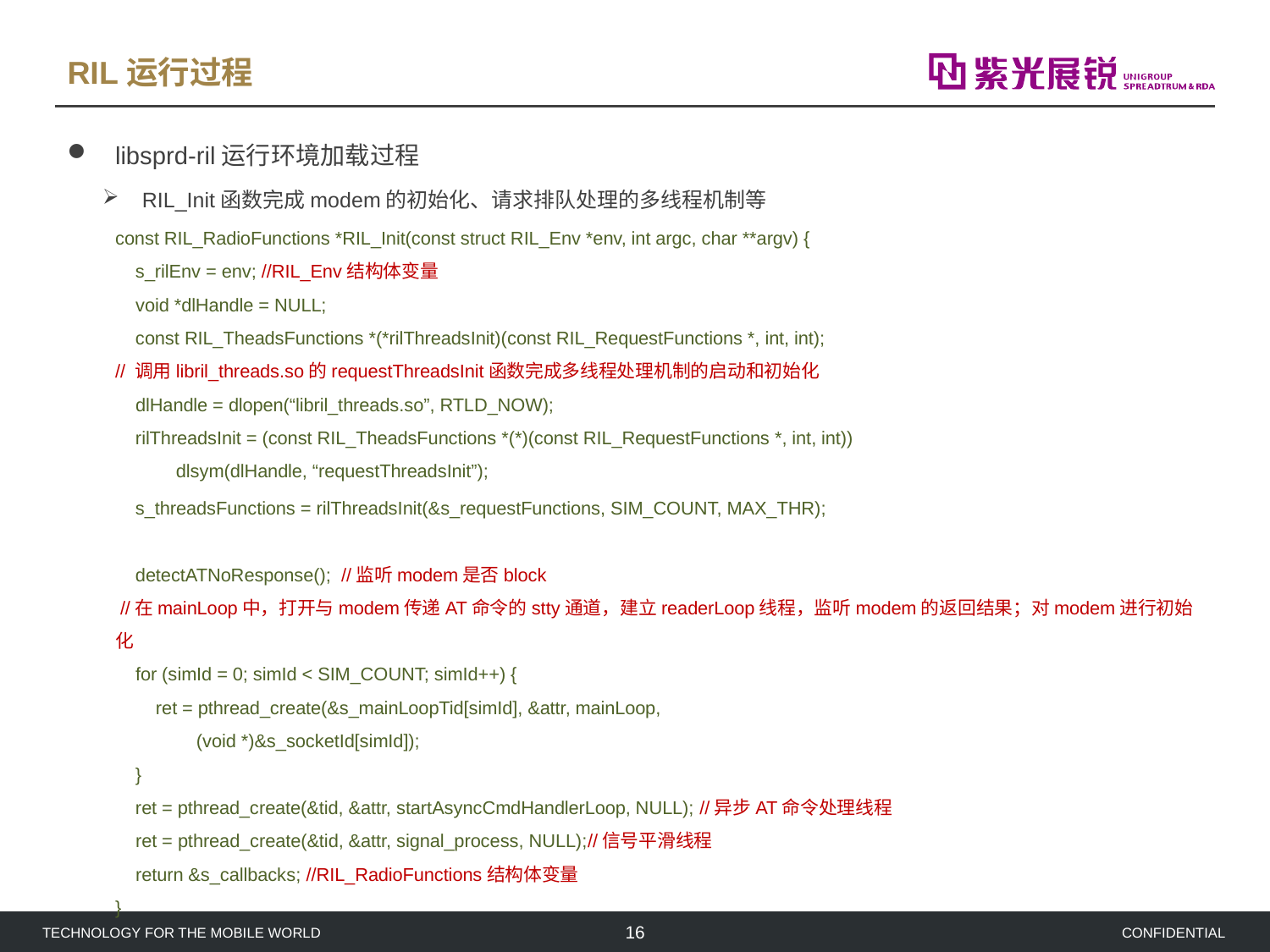

# RIL运行过程
libsprd-ril运行环境加载过程
RIL_Init函数完成modem的初始化、请求排队处理的多线程机制等
const RIL_RadioFunctions *RIL_Init(const struct RIL_Env *env, int argc, char **argv) {
    s_rilEnv = env; //RIL_Env结构体变量
    void *dlHandle = NULL;
    const RIL_TheadsFunctions *(*rilThreadsInit)(const RIL_RequestFunctions *, int, int);
// 调用libril_threads.so的requestThreadsInit函数完成多线程处理机制的启动和初始化
    dlHandle = dlopen(“libril_threads.so”, RTLD_NOW);
    rilThreadsInit = (const RIL_TheadsFunctions *(*)(const RIL_RequestFunctions *, int, int))
            dlsym(dlHandle, “requestThreadsInit”);
    s_threadsFunctions = rilThreadsInit(&s_requestFunctions, SIM_COUNT, MAX_THR);
    detectATNoResponse();  //监听modem是否block
 //在mainLoop中，打开与modem传递AT命令的stty通道，建立readerLoop线程，监听modem的返回结果；对modem进行初始化
    for (simId = 0; simId < SIM_COUNT; simId++) {
        ret = pthread_create(&s_mainLoopTid[simId], &attr, mainLoop,
                (void *)&s_socketId[simId]);
    }
    ret = pthread_create(&tid, &attr, startAsyncCmdHandlerLoop, NULL); //异步AT命令处理线程
    ret = pthread_create(&tid, &attr, signal_process, NULL);//信号平滑线程
    return &s_callbacks; //RIL_RadioFunctions结构体变量
}